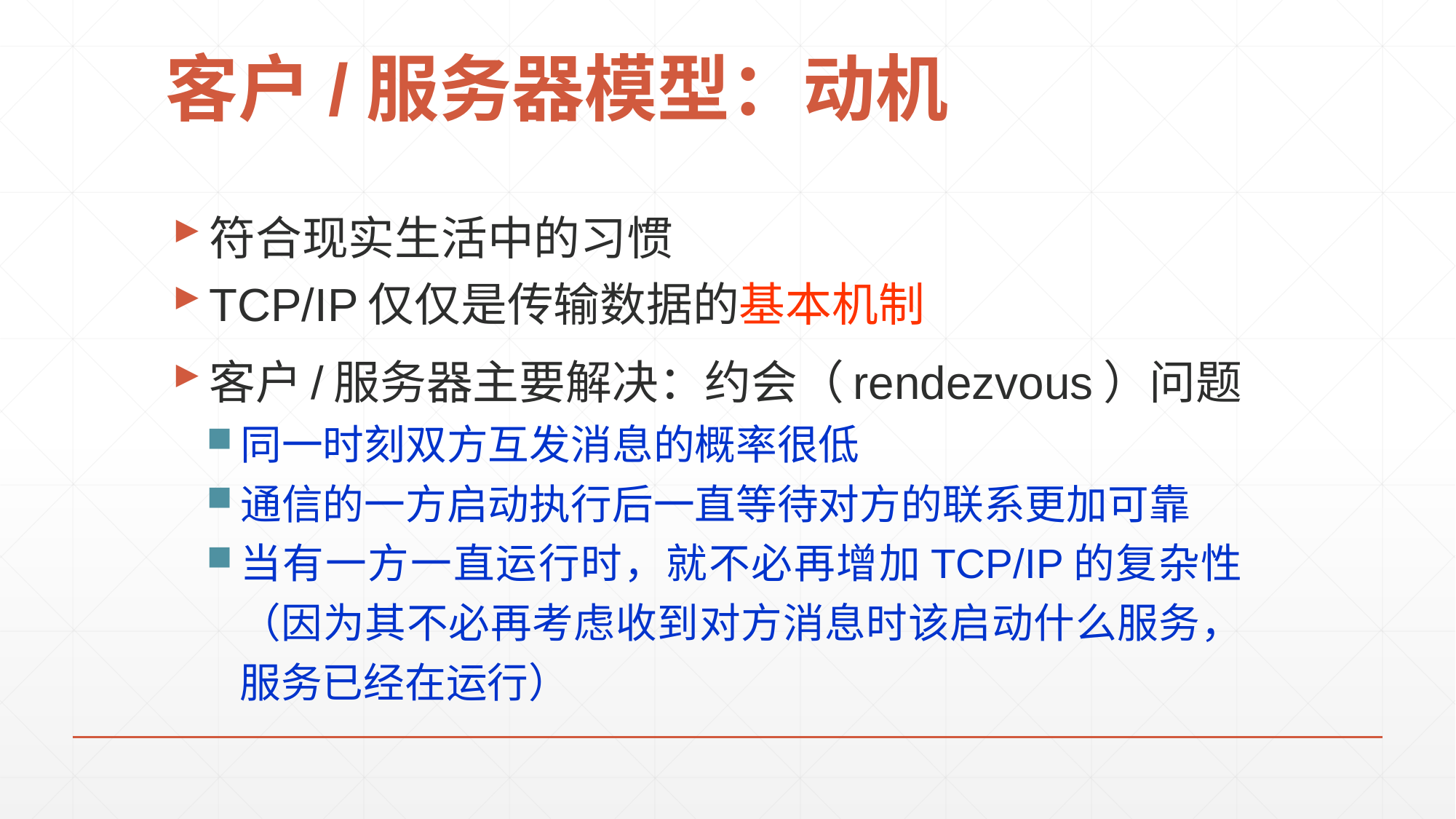

# 客户/服务器模型：动机
符合现实生活中的习惯
TCP/IP仅仅是传输数据的基本机制
客户/服务器主要解决：约会（rendezvous）问题
同一时刻双方互发消息的概率很低
通信的一方启动执行后一直等待对方的联系更加可靠
当有一方一直运行时，就不必再增加TCP/IP的复杂性（因为其不必再考虑收到对方消息时该启动什么服务，服务已经在运行）